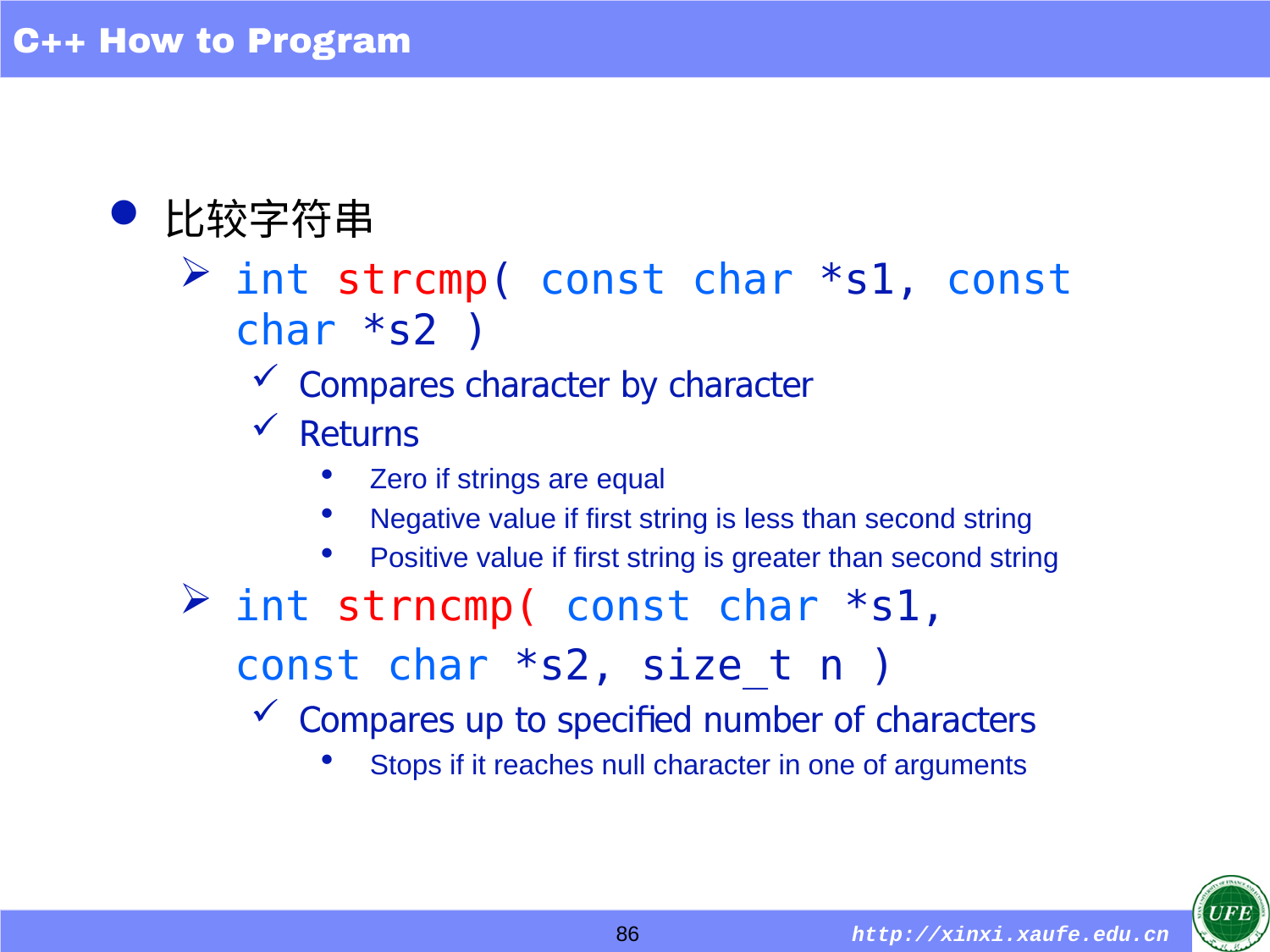

比较字符串
int strcmp( const char *s1, const char *s2 )
Compares character by character
Returns
Zero if strings are equal
Negative value if first string is less than second string
Positive value if first string is greater than second string
int strncmp( const char *s1,
	const char *s2, size_t n )
Compares up to specified number of characters
Stops if it reaches null character in one of arguments
86